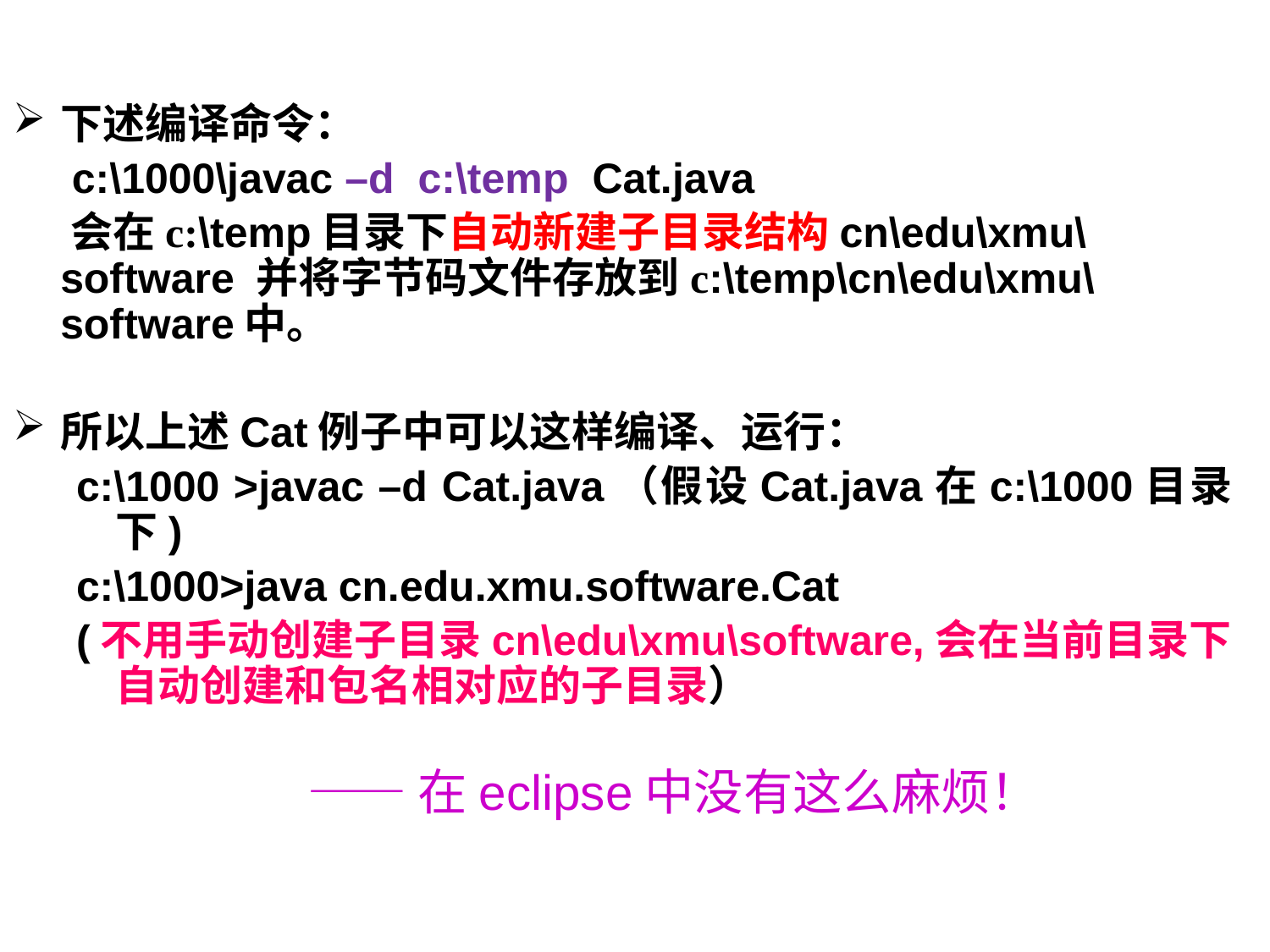

下述编译命令：
     c:\1000\javac –d  c:\temp  Cat.java
     会在c:\temp目录下自动新建子目录结构cn\edu\xmu\software 并将字节码文件存放到c:\temp\cn\edu\xmu\software中。

所以上述Cat例子中可以这样编译、运行：
c:\1000 >javac –d Cat.java（假设Cat.java在c:\1000目录下)
c:\1000>java cn.edu.xmu.software.Cat
(不用手动创建子目录cn\edu\xmu\software,会在当前目录下自动创建和包名相对应的子目录）
——在eclipse中没有这么麻烦！